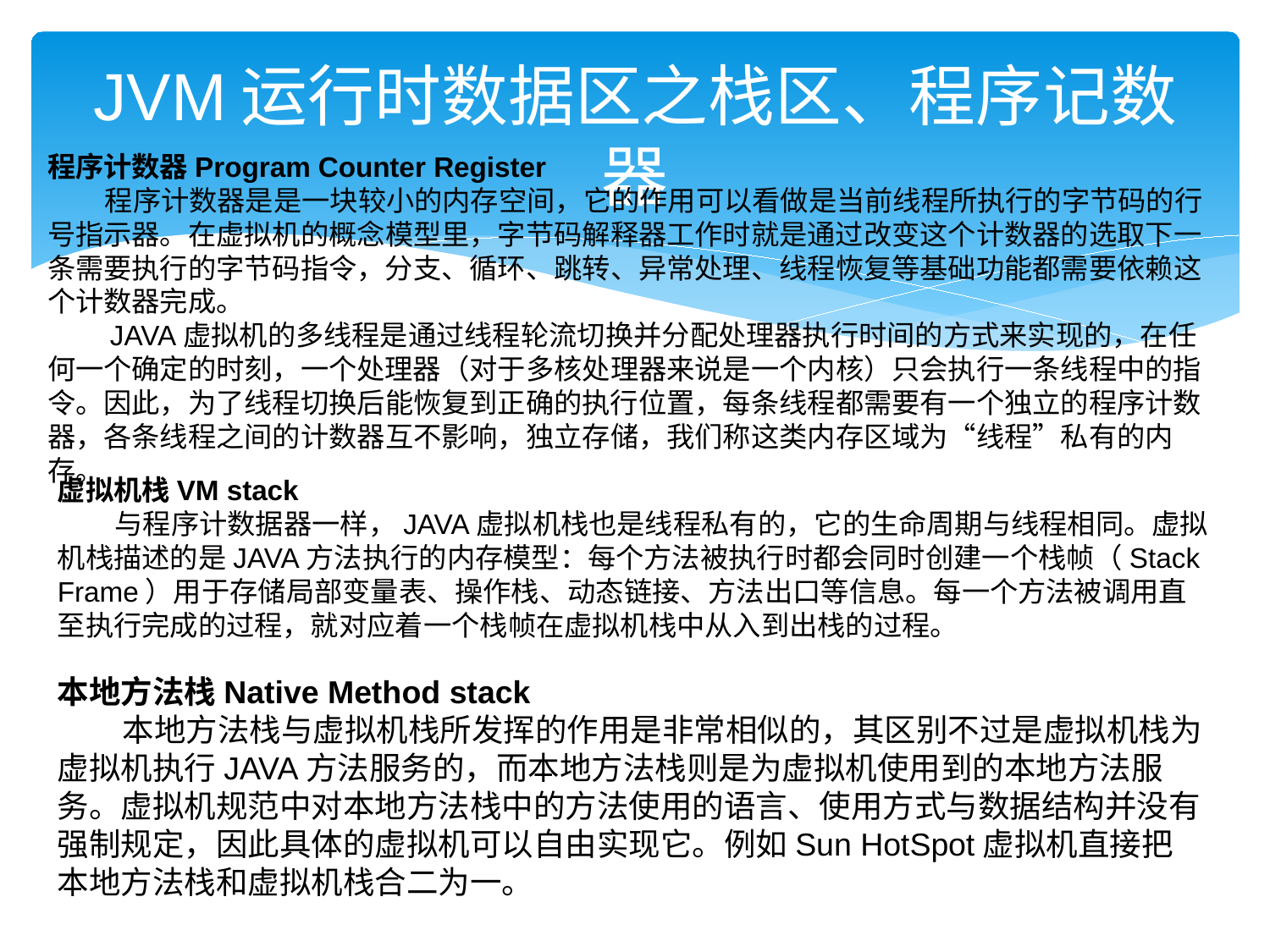

# JVM运行时数据区之栈区、程序记数器
程序计数器Program Counter Register
        程序计数器是是一块较小的内存空间，它的作用可以看做是当前线程所执行的字节码的行号指示器。在虚拟机的概念模型里，字节码解释器工作时就是通过改变这个计数器的选取下一条需要执行的字节码指令，分支、循环、跳转、异常处理、线程恢复等基础功能都需要依赖这个计数器完成。
        JAVA虚拟机的多线程是通过线程轮流切换并分配处理器执行时间的方式来实现的，在任何一个确定的时刻，一个处理器（对于多核处理器来说是一个内核）只会执行一条线程中的指令。因此，为了线程切换后能恢复到正确的执行位置，每条线程都需要有一个独立的程序计数器，各条线程之间的计数器互不影响，独立存储，我们称这类内存区域为“线程”私有的内存。
虚拟机栈VM stack
        与程序计数据器一样，JAVA虚拟机栈也是线程私有的，它的生命周期与线程相同。虚拟机栈描述的是JAVA方法执行的内存模型：每个方法被执行时都会同时创建一个栈帧（Stack Frame）用于存储局部变量表、操作栈、动态链接、方法出口等信息。每一个方法被调用直至执行完成的过程，就对应着一个栈帧在虚拟机栈中从入到出栈的过程。
本地方法栈Native Method stack
        本地方法栈与虚拟机栈所发挥的作用是非常相似的，其区别不过是虚拟机栈为虚拟机执行JAVA方法服务的，而本地方法栈则是为虚拟机使用到的本地方法服务。虚拟机规范中对本地方法栈中的方法使用的语言、使用方式与数据结构并没有强制规定，因此具体的虚拟机可以自由实现它。例如Sun HotSpot虚拟机直接把本地方法栈和虚拟机栈合二为一。